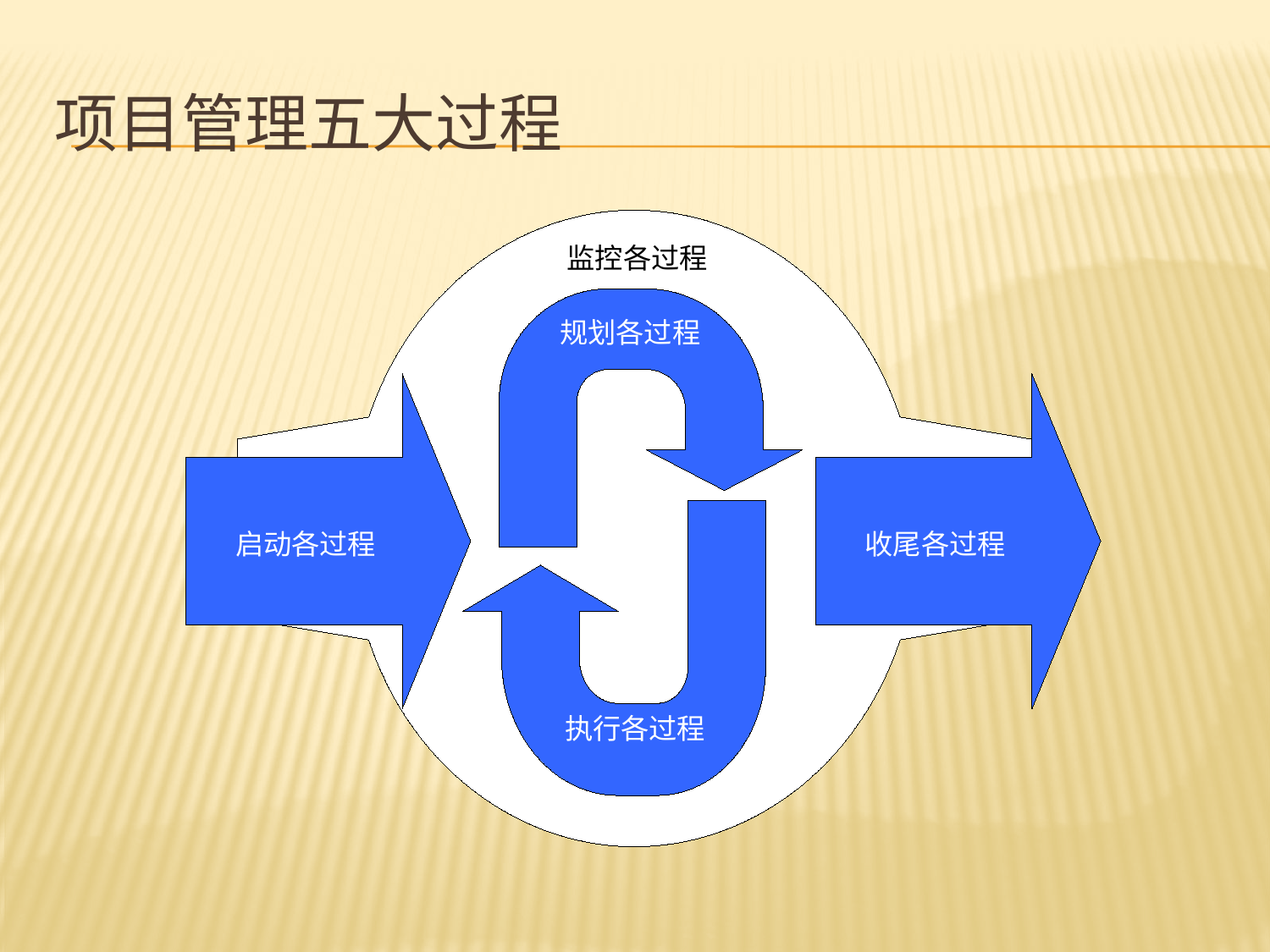

# 项目管理五大过程

监控各过程

规划各过程

启动各过程
收尾各过程
执行各过程